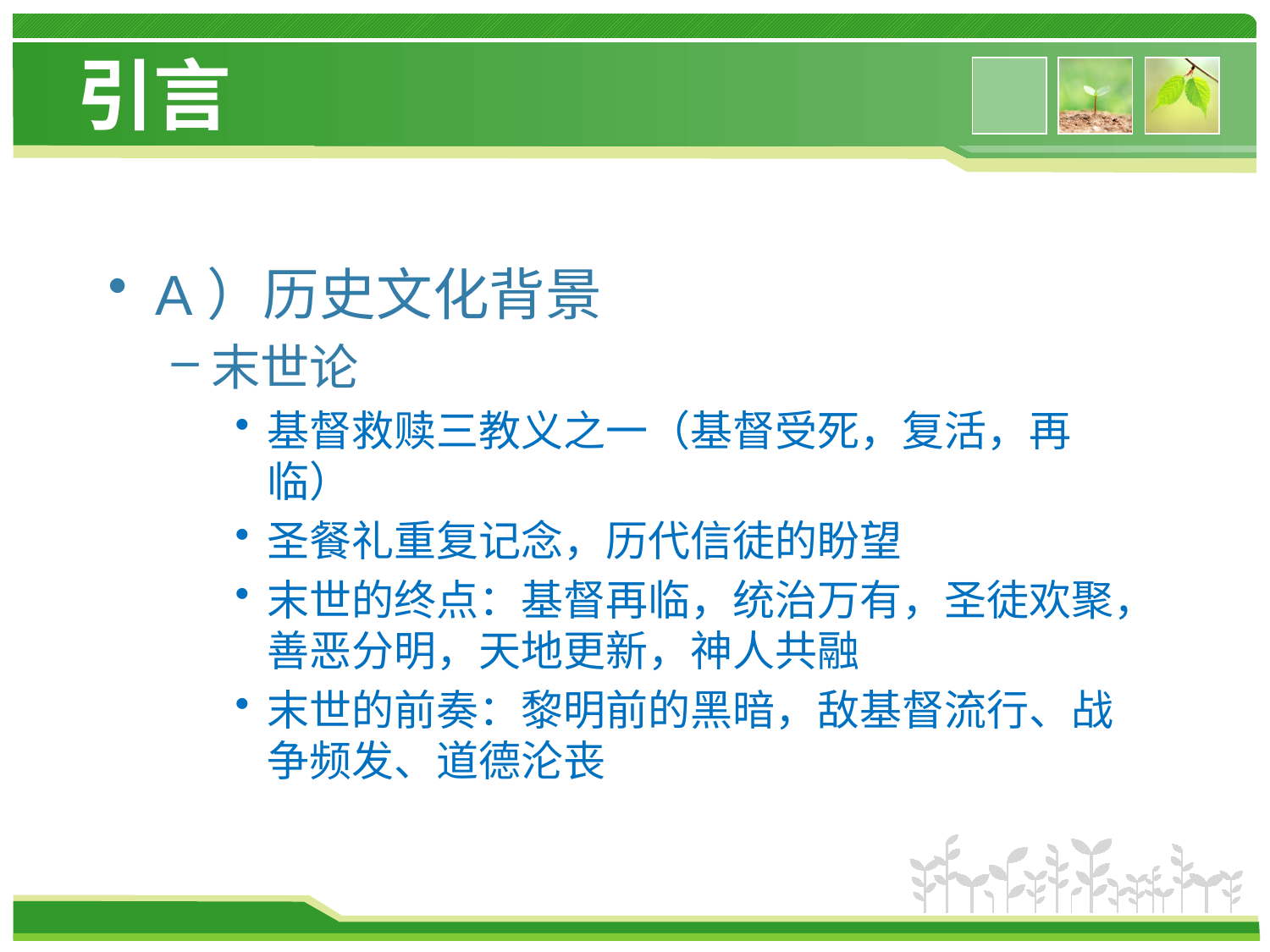

# 引言
A）历史文化背景
末世论
基督救赎三教义之一（基督受死，复活，再临）
圣餐礼重复记念，历代信徒的盼望
末世的终点：基督再临，统治万有，圣徒欢聚，善恶分明，天地更新，神人共融
末世的前奏：黎明前的黑暗，敌基督流行、战争频发、道德沦丧